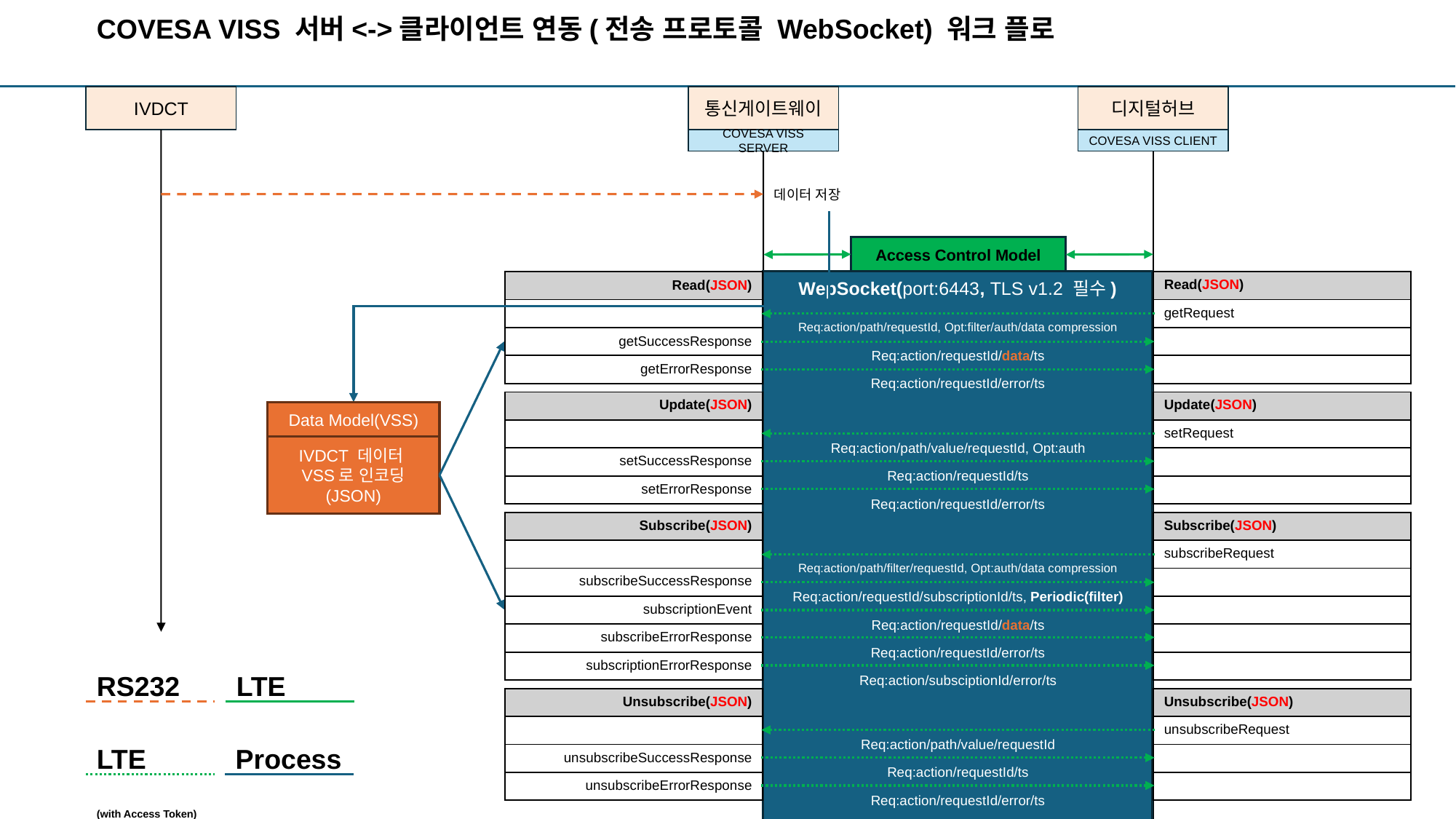

COVESA VISS 서버<->클라이언트 연동(전송 프로토콜 WebSocket) 워크 플로
IVDCT
통신게이트웨이
디지털허브
COVESA VISS SERVER
COVESA VISS CLIENT

데이터 저장
Access Control Model

WepSocket(port:6443, TLS v1.2 필수)
| Read(JSON) |
| --- |
|  |
| getSuccessResponse |
| getErrorResponse |
| Read(JSON) |
| --- |
| getRequest |
|  |
|  |

Req:action/path/requestId, Opt:filter/auth/data compression

Req:action/requestId/data/ts

Req:action/requestId/error/ts
| Update(JSON) |
| --- |
|  |
| setSuccessResponse |
| setErrorResponse |
| Update(JSON) |
| --- |
| setRequest |
|  |
|  |
Data Model(VSS)

Req:action/path/value/requestId, Opt:auth
IVDCT 데이터
VSS로 인코딩
(JSON)

Req:action/requestId/ts

Req:action/requestId/error/ts
| Subscribe(JSON) |
| --- |
|  |
| subscribeSuccessResponse |
| subscriptionEvent |
| subscribeErrorResponse |
| subscriptionErrorResponse |
| Subscribe(JSON) |
| --- |
| subscribeRequest |
|  |
|  |
|  |
|  |

Req:action/path/filter/requestId, Opt:auth/data compression

Req:action/requestId/subscriptionId/ts, Periodic(filter)

Req:action/requestId/data/ts

Req:action/requestId/error/ts
RS232

LTE

Req:action/subsciptionId/error/ts
| Unsubscribe(JSON) |
| --- |
|  |
| unsubscribeSuccessResponse |
| unsubscribeErrorResponse |
| Unsubscribe(JSON) |
| --- |
| unsubscribeRequest |
|  |
|  |

LTE
(with Access Token)
Process

Req:action/path/value/requestId

Req:action/requestId/ts

Req:action/requestId/error/ts